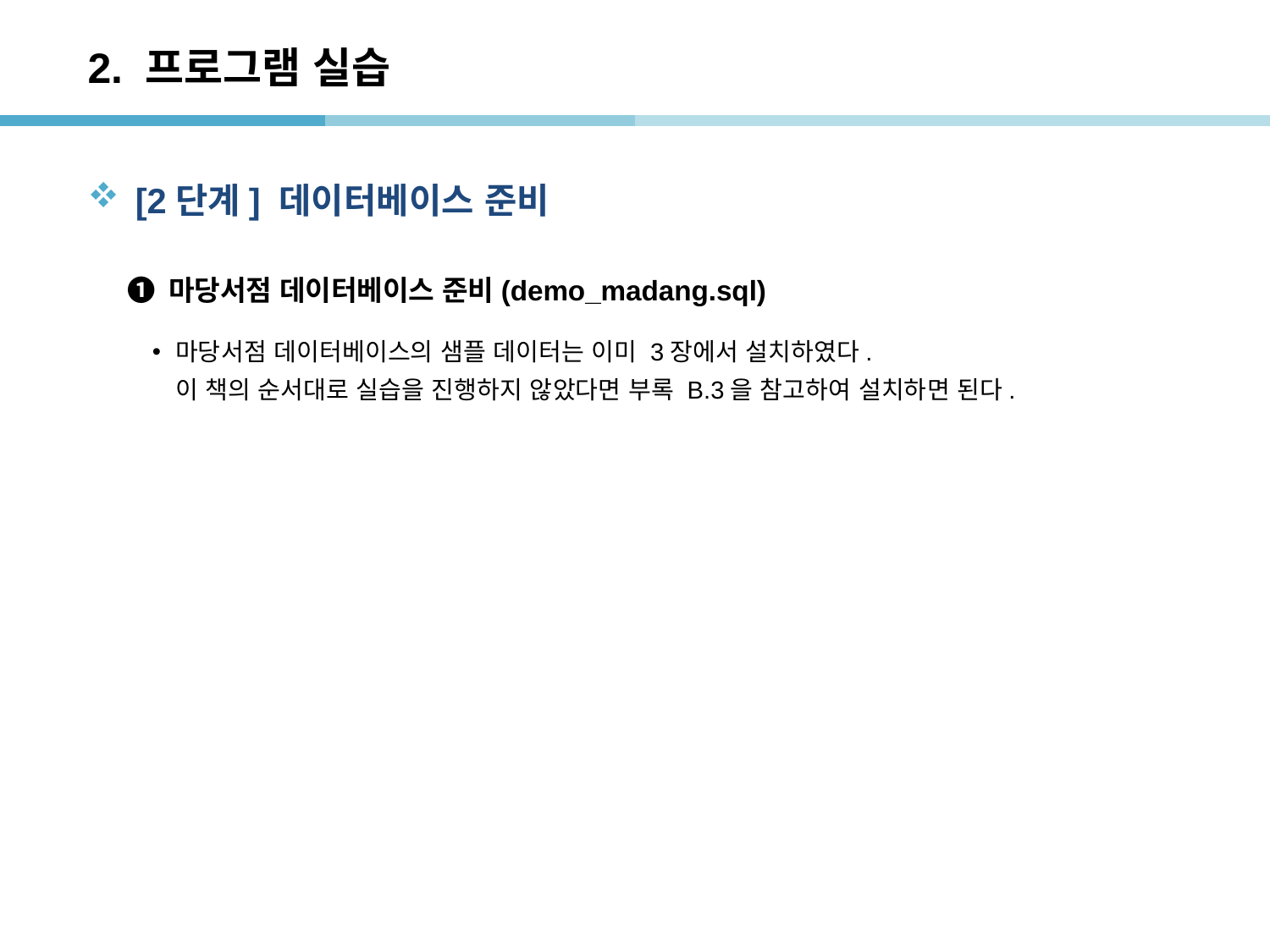

# 2. 프로그램 실습
[2단계] 데이터베이스 준비
➊ 마당서점 데이터베이스 준비(demo_madang.sql)
마당서점 데이터베이스의 샘플 데이터는 이미 3장에서 설치하였다.
이 책의 순서대로 실습을 진행하지 않았다면 부록 B.3을 참고하여 설치하면 된다.